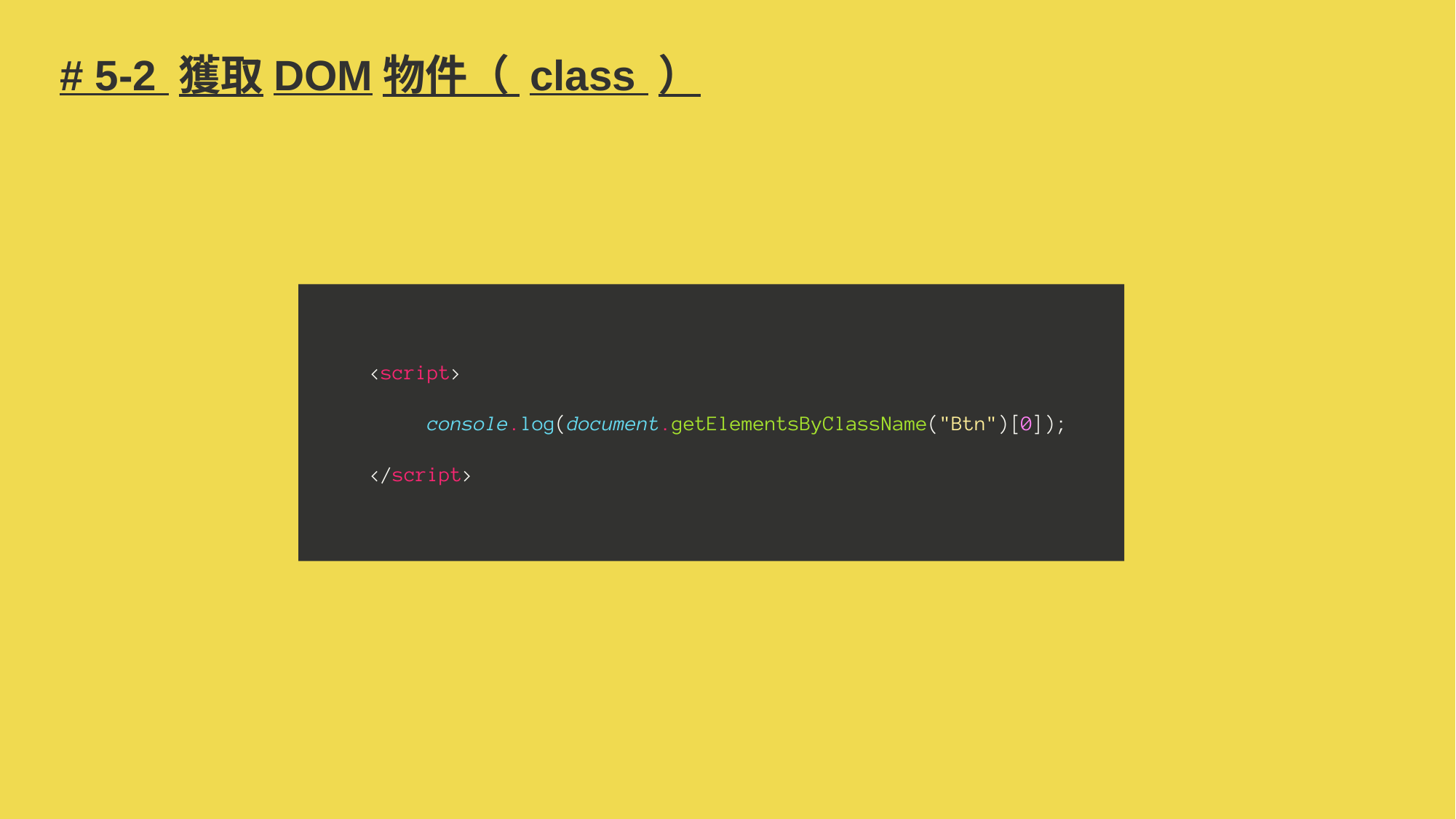

# # 5-2 獲取DOM物件（ class ）

<script>
     console.log(document.getElementsByClassName("Btn")[0]);
</script>